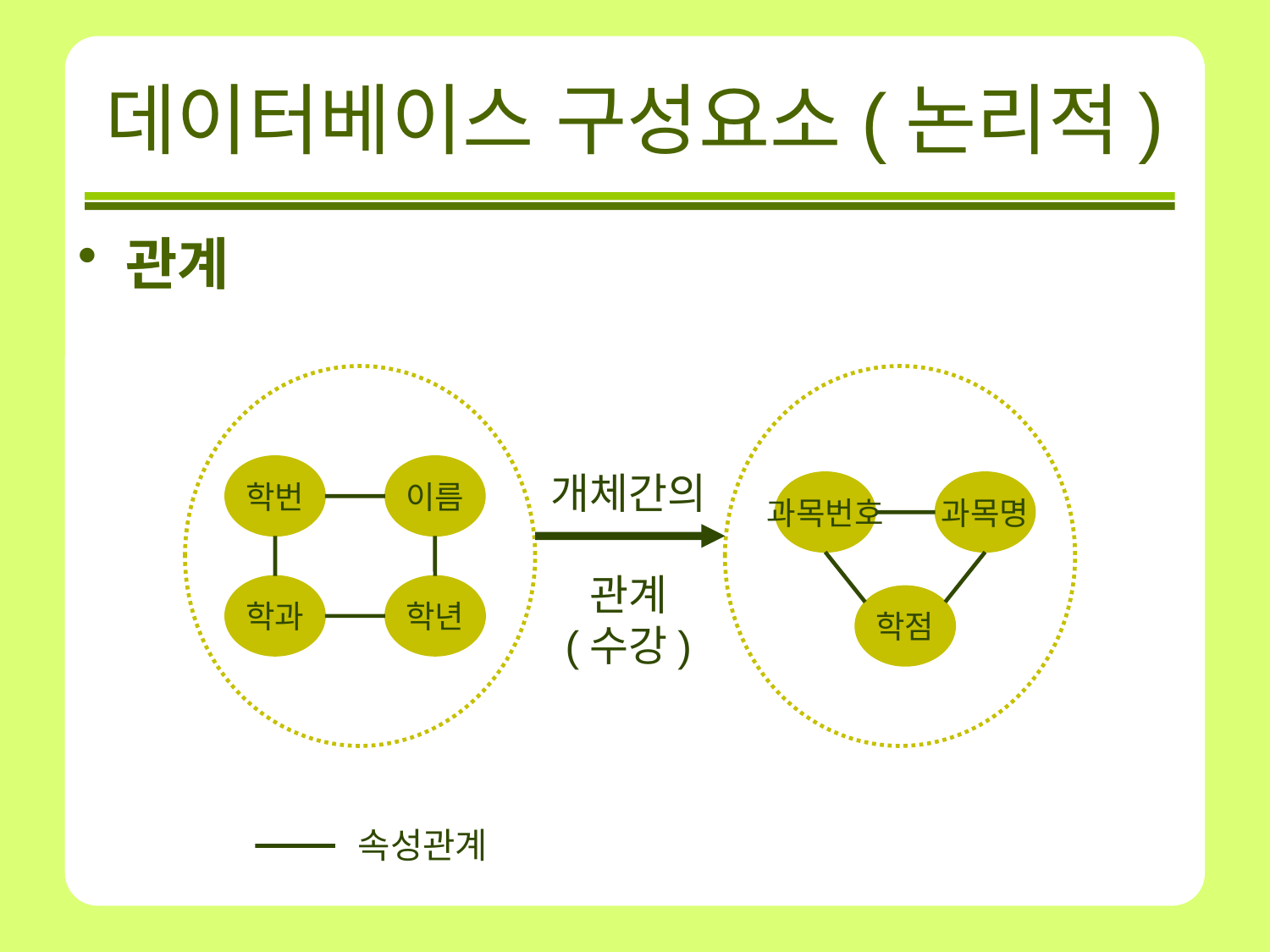

# 데이터베이스 구성요소(논리적)
관계

학번
이름
개체간의

관계
(수강)
과목번호
과목명

학과
학년
학점

속성관계